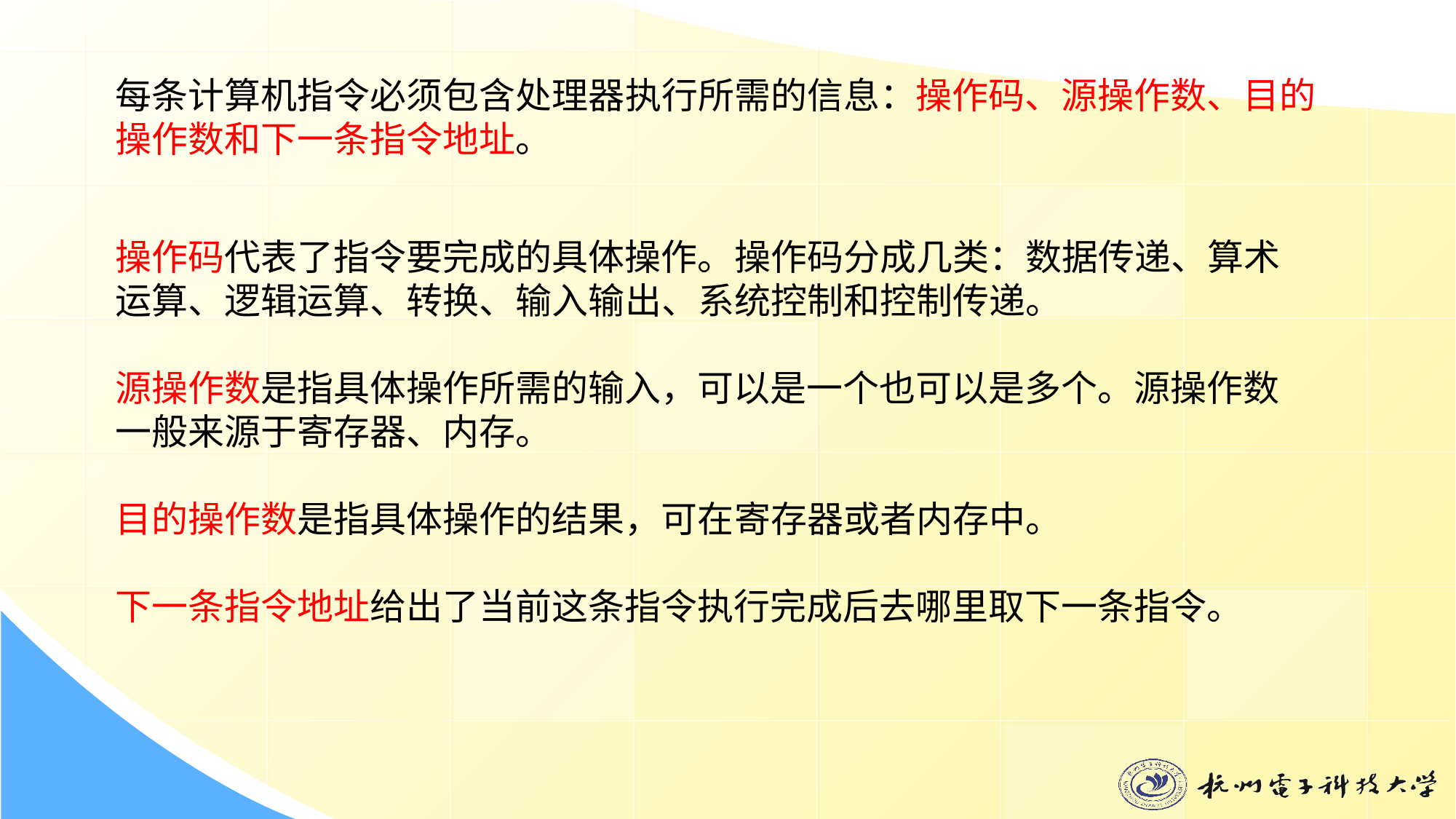

每条计算机指令必须包含处理器执行所需的信息：操作码、源操作数、目的操作数和下一条指令地址。
操作码代表了指令要完成的具体操作。操作码分成几类：数据传递、算术运算、逻辑运算、转换、输入输出、系统控制和控制传递。

源操作数是指具体操作所需的输入，可以是一个也可以是多个。源操作数一般来源于寄存器、内存。

目的操作数是指具体操作的结果，可在寄存器或者内存中。

下一条指令地址给出了当前这条指令执行完成后去哪里取下一条指令。